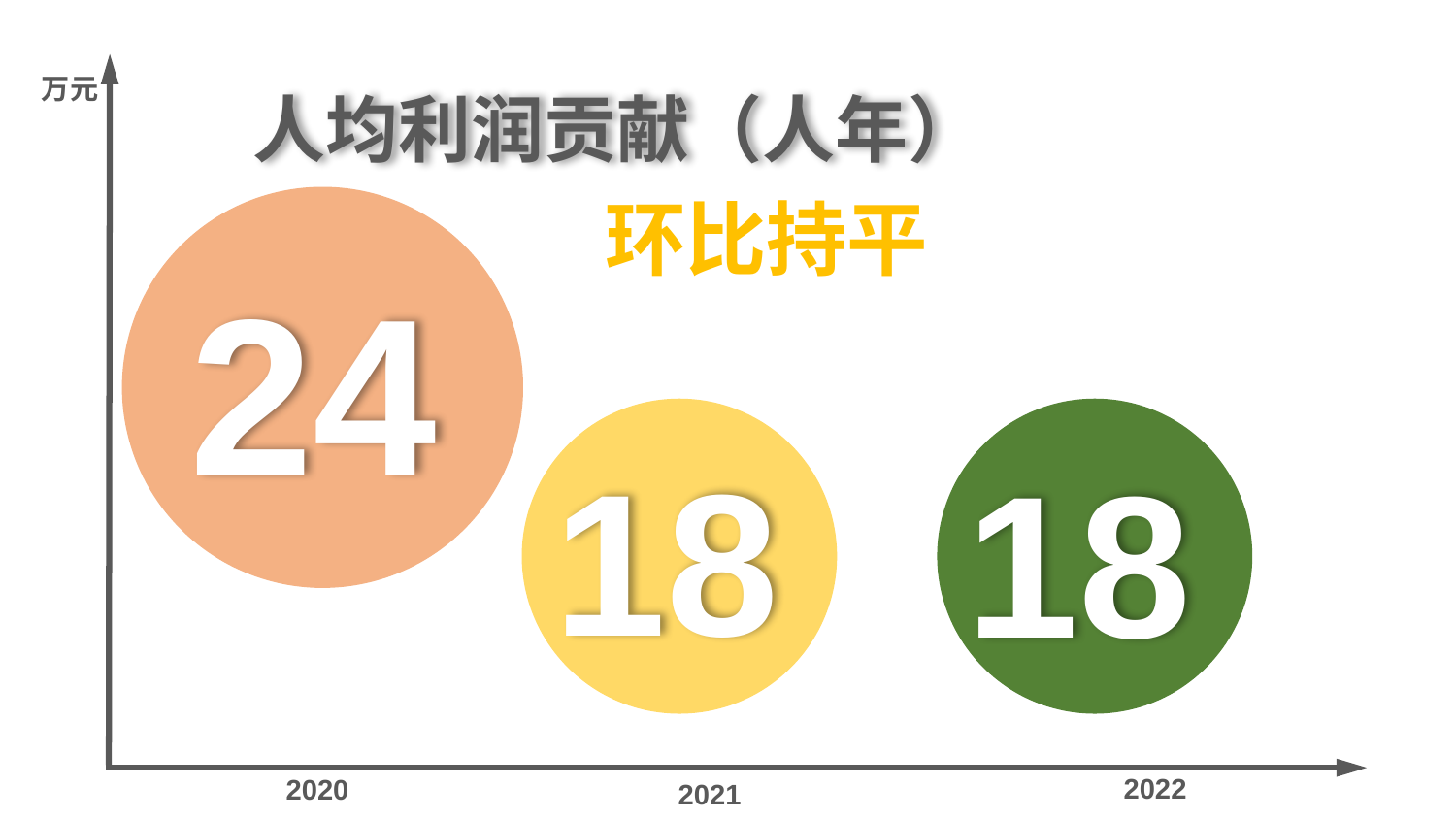

人均利润贡献（人年）
万元
环比持平

24

18
18

2022
2020
2021